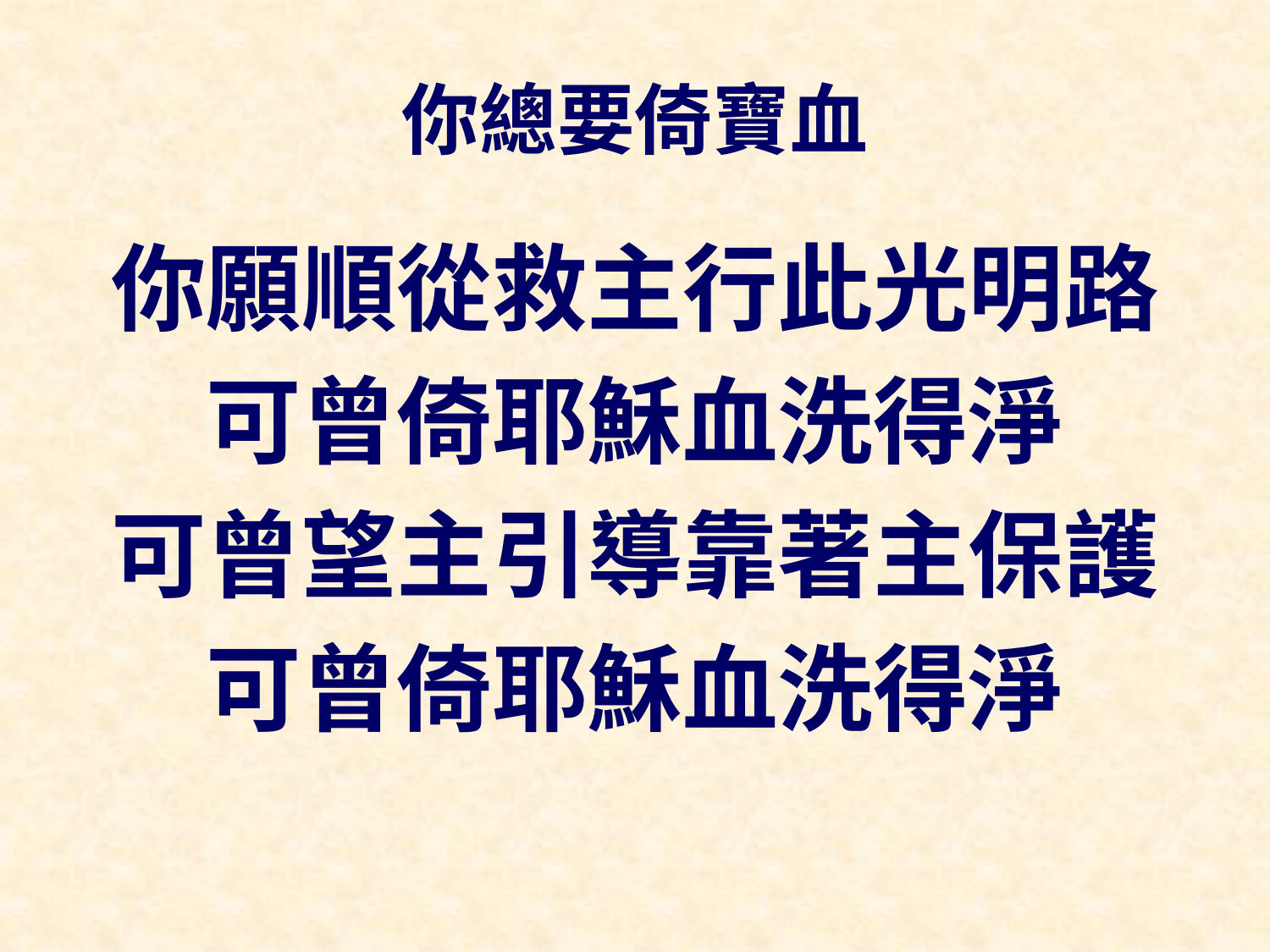

# 你總要倚寶血
你願順從救主行此光明路
可曾倚耶穌血洗得淨
可曾望主引導靠著主保護
可曾倚耶穌血洗得淨